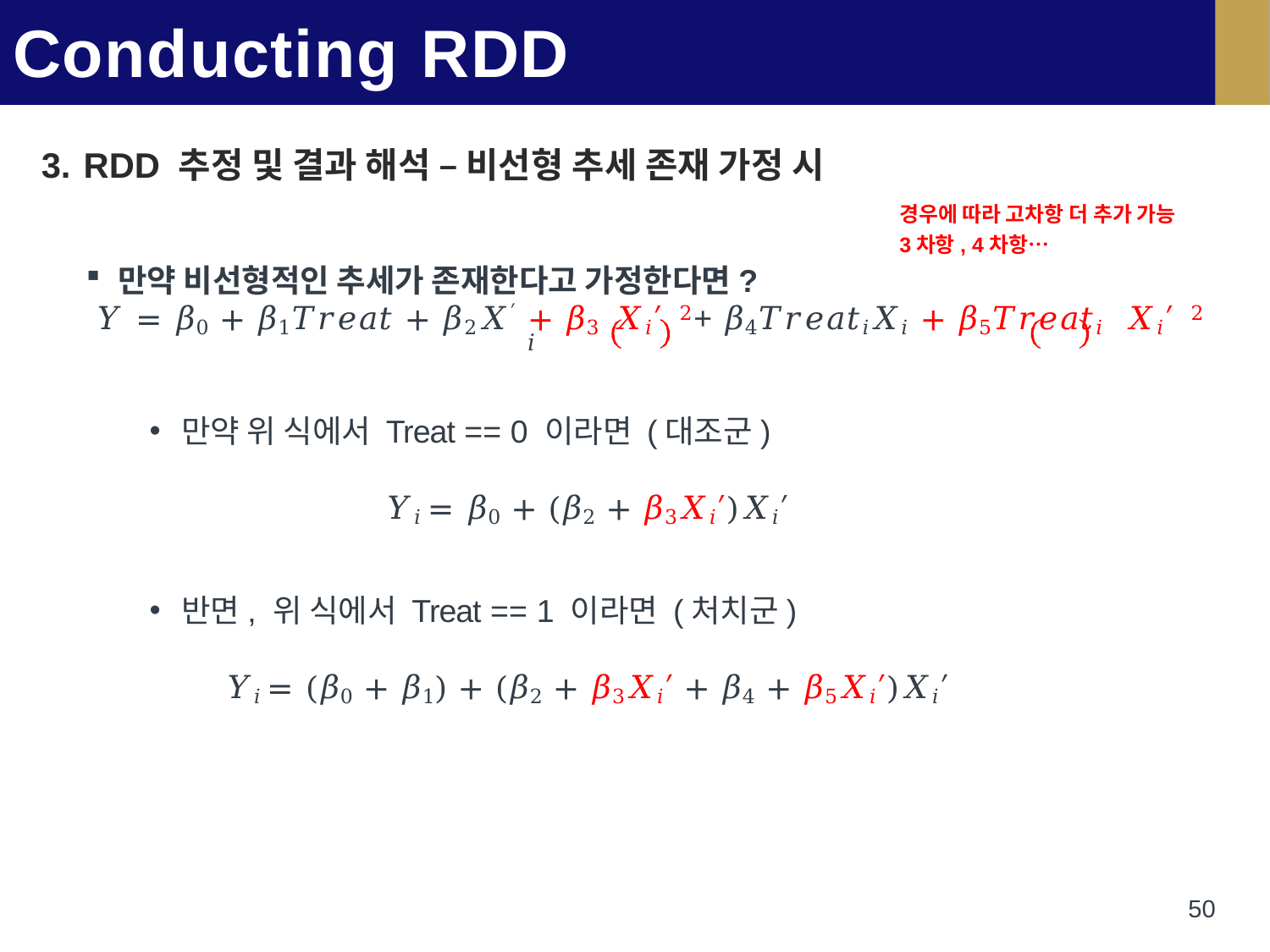

# Conducting RDD Analysis
RDD 추정 및 결과 해석 – 비선형 추세 존재 가정 시
경우에 따라 고차항 더 추가 가능
3차항, 4차항…
만약 비선형적인 추세가 존재한다고 가정한다면?
𝑌 = 𝛽0 + 𝛽1𝑇𝑟𝑒𝑎𝑡 + 𝛽2𝑋′ + 𝛽3 𝑋𝑖′ 2+ 𝛽4𝑇𝑟𝑒𝑎𝑡𝑖𝑋𝑖 + 𝛽5𝑇𝑟𝑒𝑎𝑡𝑖 𝑋𝑖′ 2
𝑖

만약 위 식에서 Treat == 0 이라면 (대조군)

𝑌𝑖 = 𝛽0 + (𝛽2 + 𝛽3𝑋𝑖′)𝑋𝑖′

반면, 위 식에서 Treat == 1 이라면 (처치군)

𝑌𝑖 = (𝛽0 + 𝛽1) + (𝛽2 + 𝛽3𝑋𝑖′ + 𝛽4 + 𝛽5𝑋𝑖′)𝑋𝑖′

50